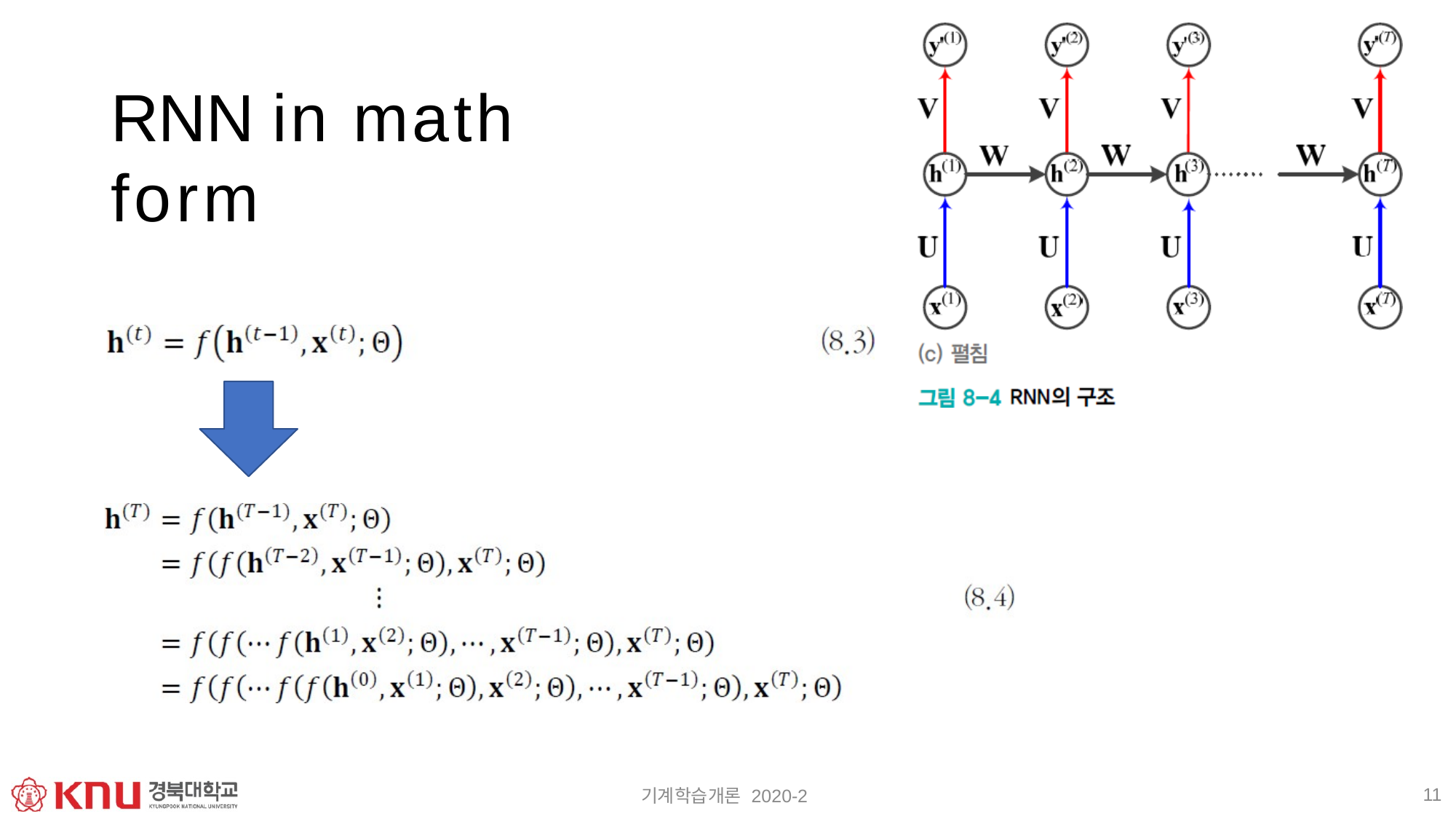

# RNN in math form

11
기계학습개론 2020-2